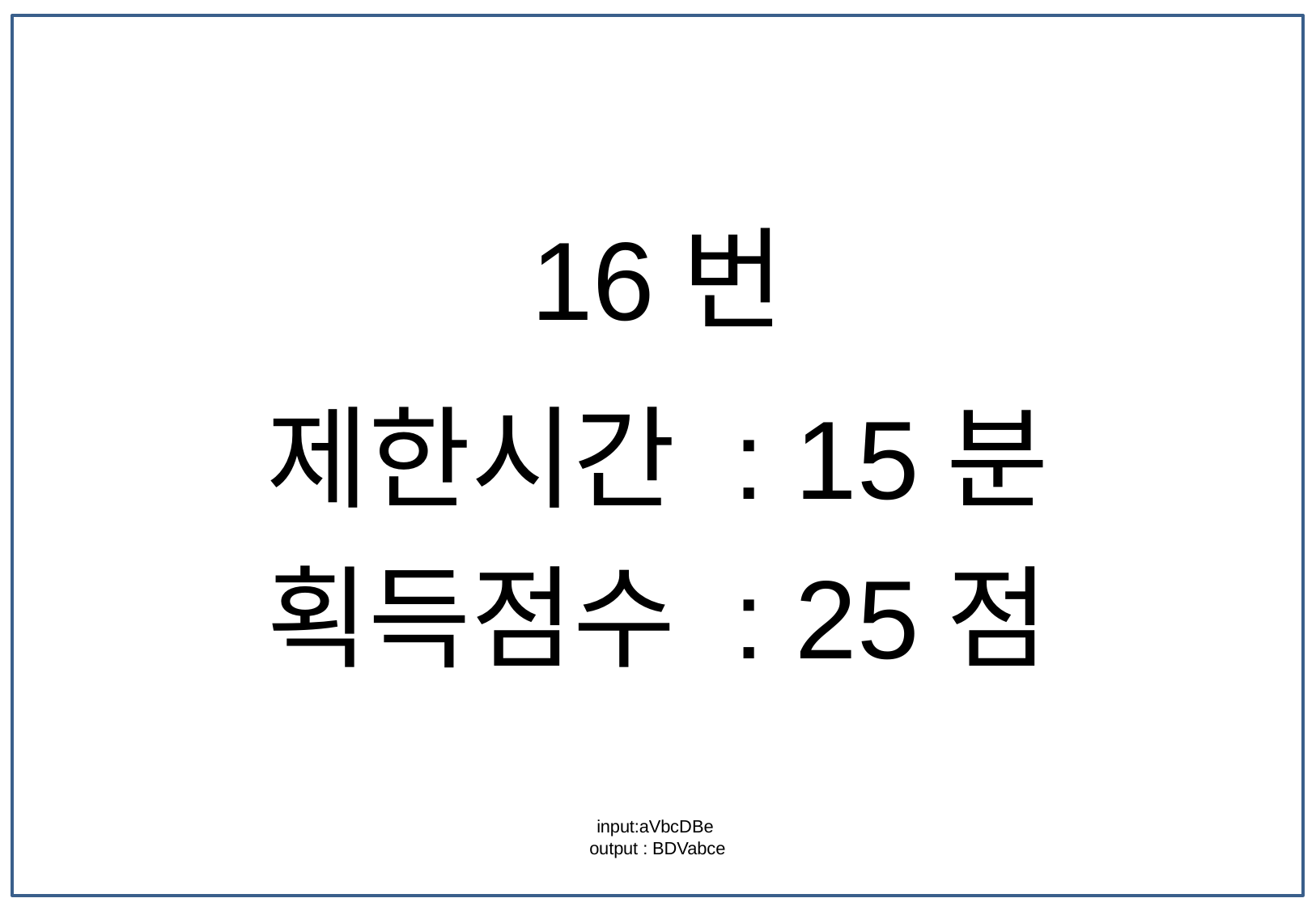

16번
제한시간 : 15분
획득점수 : 25점
input:aVbcDBe
output : BDVabce